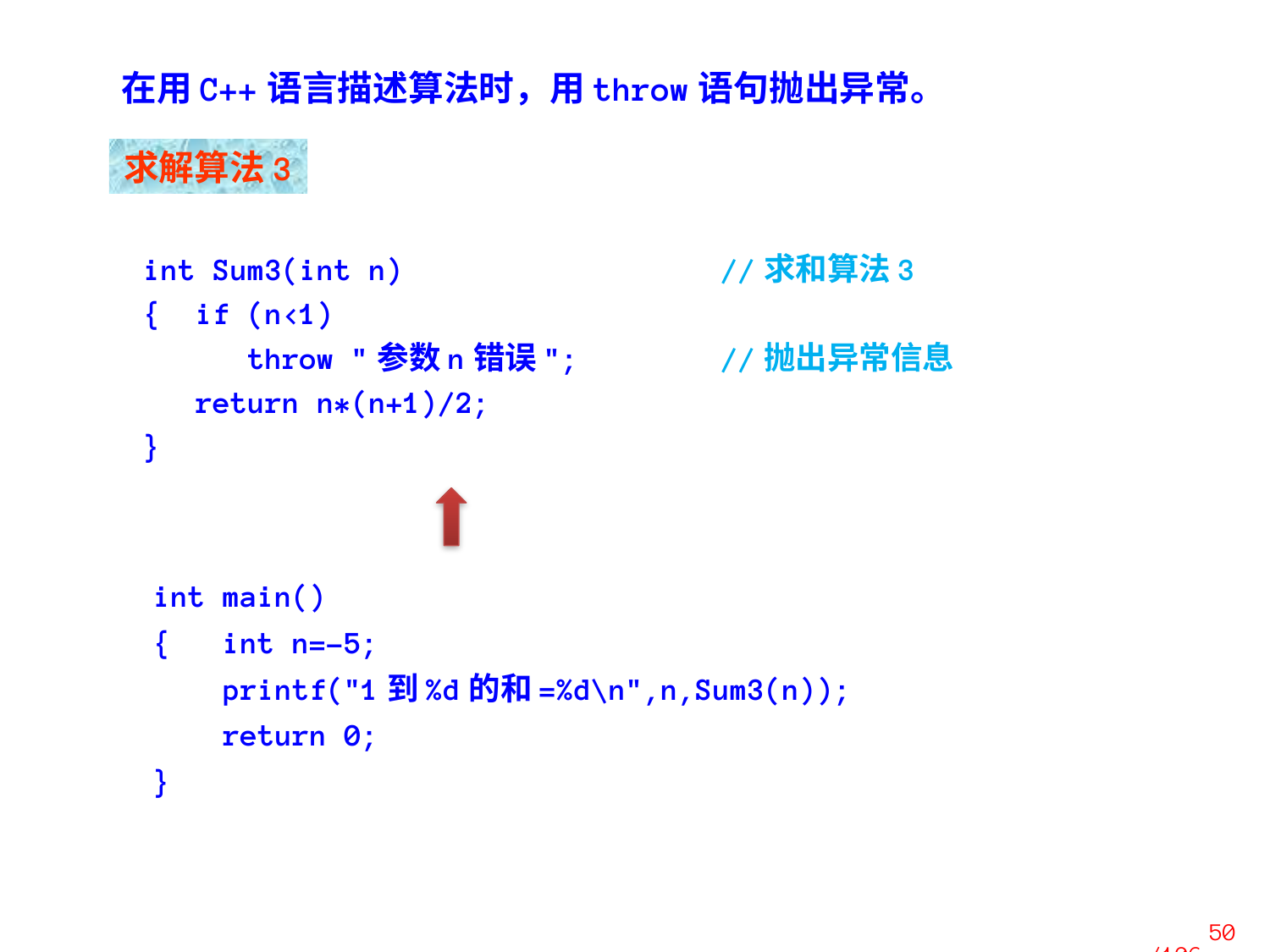

在用C++语言描述算法时，用throw语句抛出异常。
求解算法3
int Sum3(int n)		    //求和算法3
{  if (n<1)
      throw "参数n错误";	    //抛出异常信息
   return n*(n+1)/2;
}

int main()
{   int n=-5;
    printf("1到%d的和=%d\n",n,Sum3(n));
    return 0;
}
                 50/106